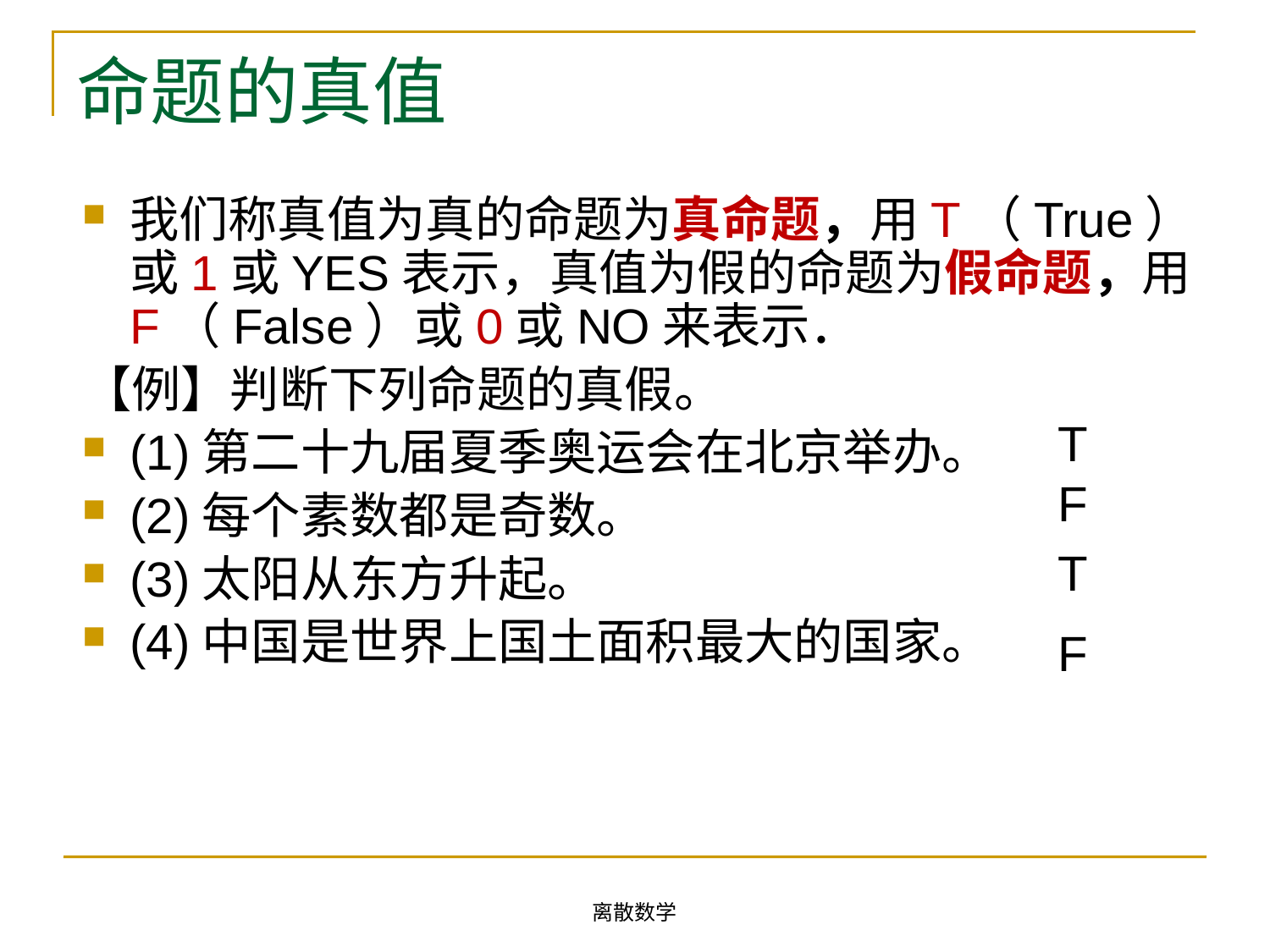

# 命题的真值
我们称真值为真的命题为真命题，用T（True）或1或YES表示，真值为假的命题为假命题，用F（False）或0或NO来表示．
【例】判断下列命题的真假。
(1)第二十九届夏季奥运会在北京举办。
(2)每个素数都是奇数。
(3)太阳从东方升起。
(4)中国是世界上国土面积最大的国家。
T
F
T
F

11
离散数学